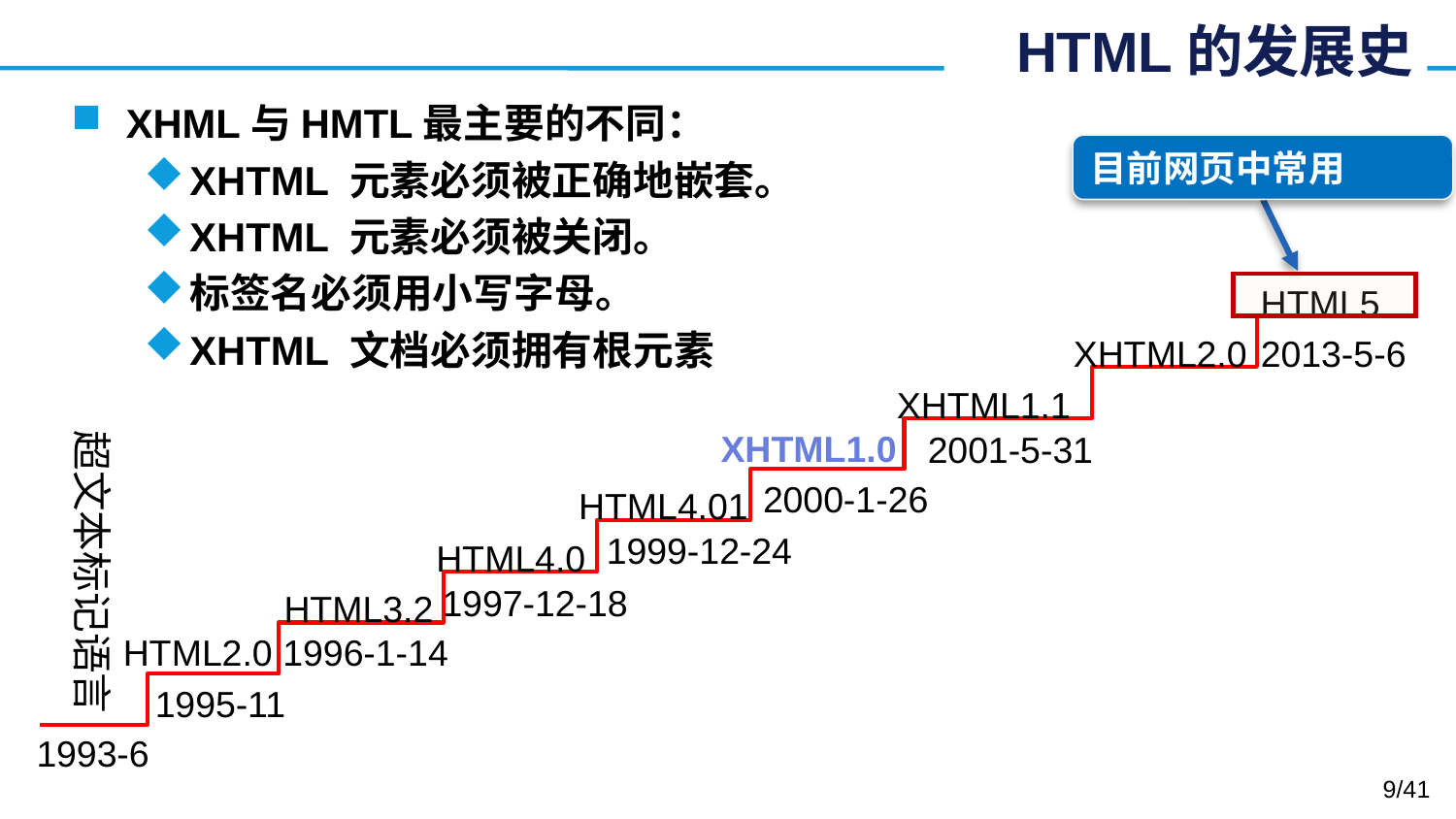

# HTML的发展史
XHML与HMTL最主要的不同：
XHTML 元素必须被正确地嵌套。
XHTML 元素必须被关闭。
标签名必须用小写字母。
XHTML 文档必须拥有根元素
目前网页中常用
HTML5

XHTML2.0
2013-5-6
XHTML1.1
超文本标记语言
XHTML1.0
2001-5-31
2000-1-26
HTML4.01
1999-12-24
HTML4.0
1997-12-18
HTML3.2
HTML2.0
1996-1-14
1995-11
1993-6
9/41